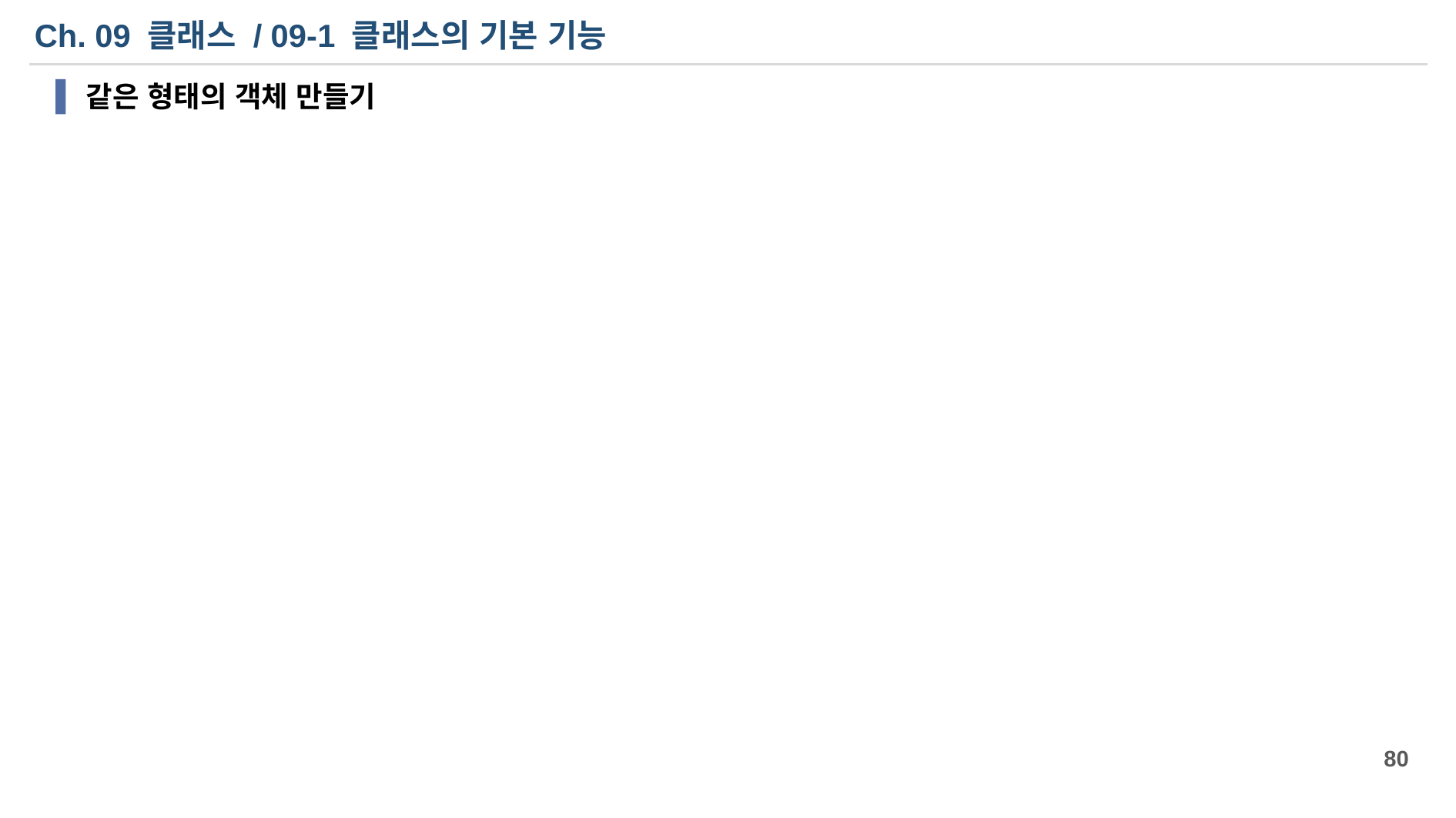

# Ch. 09 클래스 / 09-1 클래스의 기본 기능
같은 형태의 객체 만들기
80